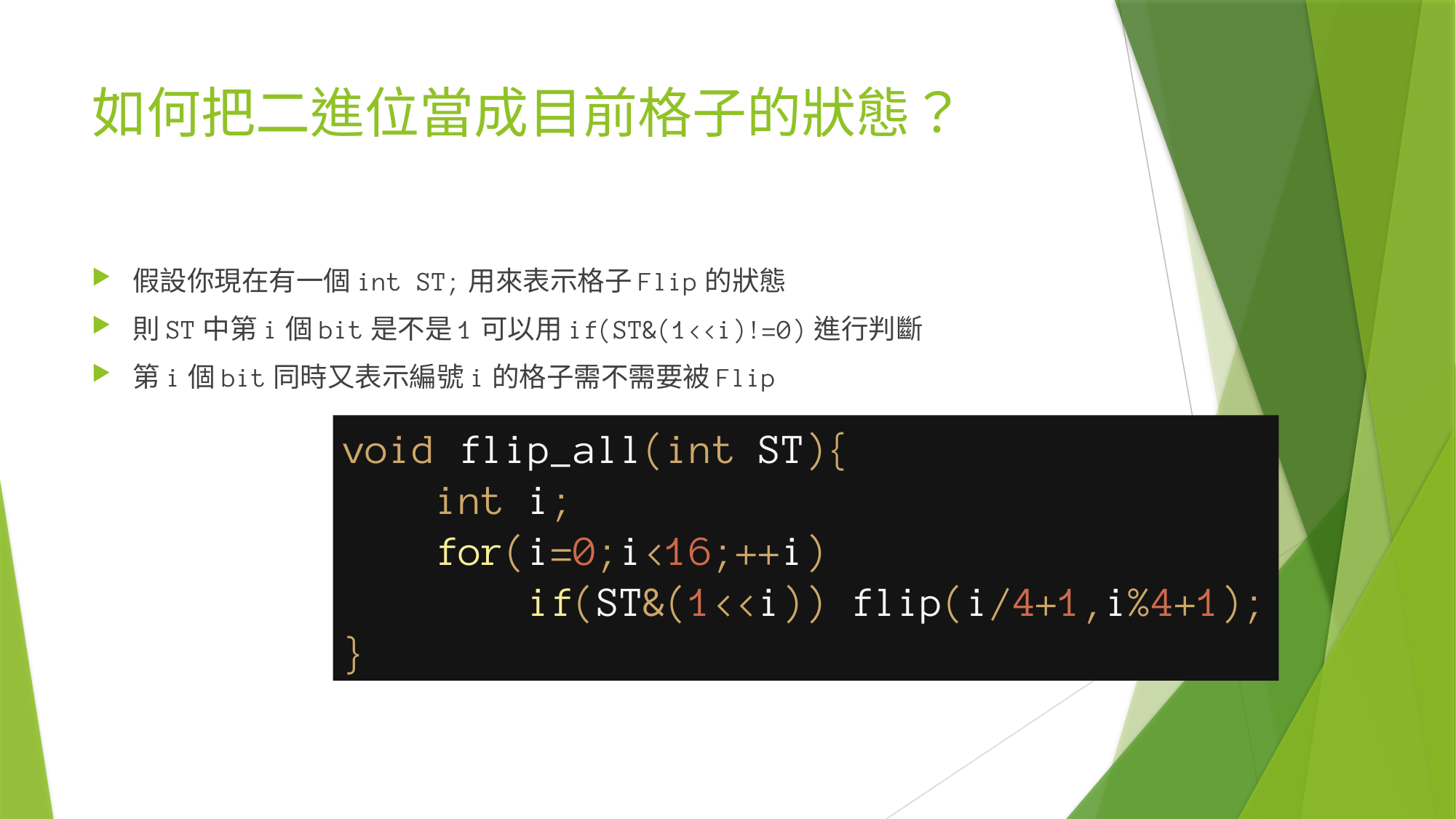

# 如何把二進位當成目前格子的狀態？
假設你現在有一個int ST;用來表示格子Flip的狀態
則ST中第i個bit是不是1可以用if(ST&(1<<i)!=0)進行判斷
第i個bit同時又表示編號i的格子需不需要被Flip
void flip_all(int ST){
    int i;
    for(i=0;i<16;++i)
        if(ST&(1<<i)) flip(i/4+1,i%4+1);
}